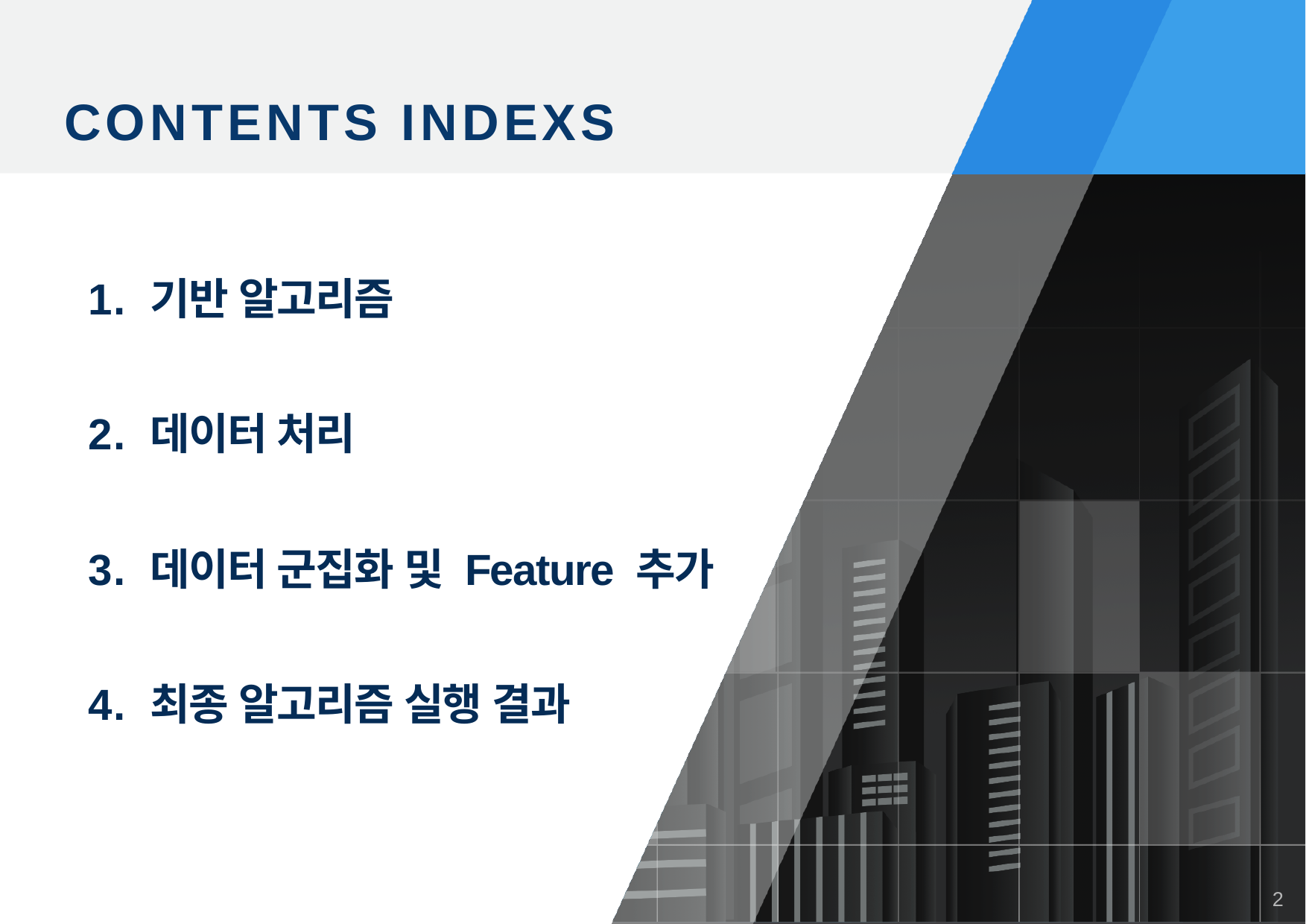

# CONTENTS INDEXS
 기반 알고리즘

 데이터 처리

 데이터 군집화 및 Feature 추가

 최종 알고리즘 실행 결과

2